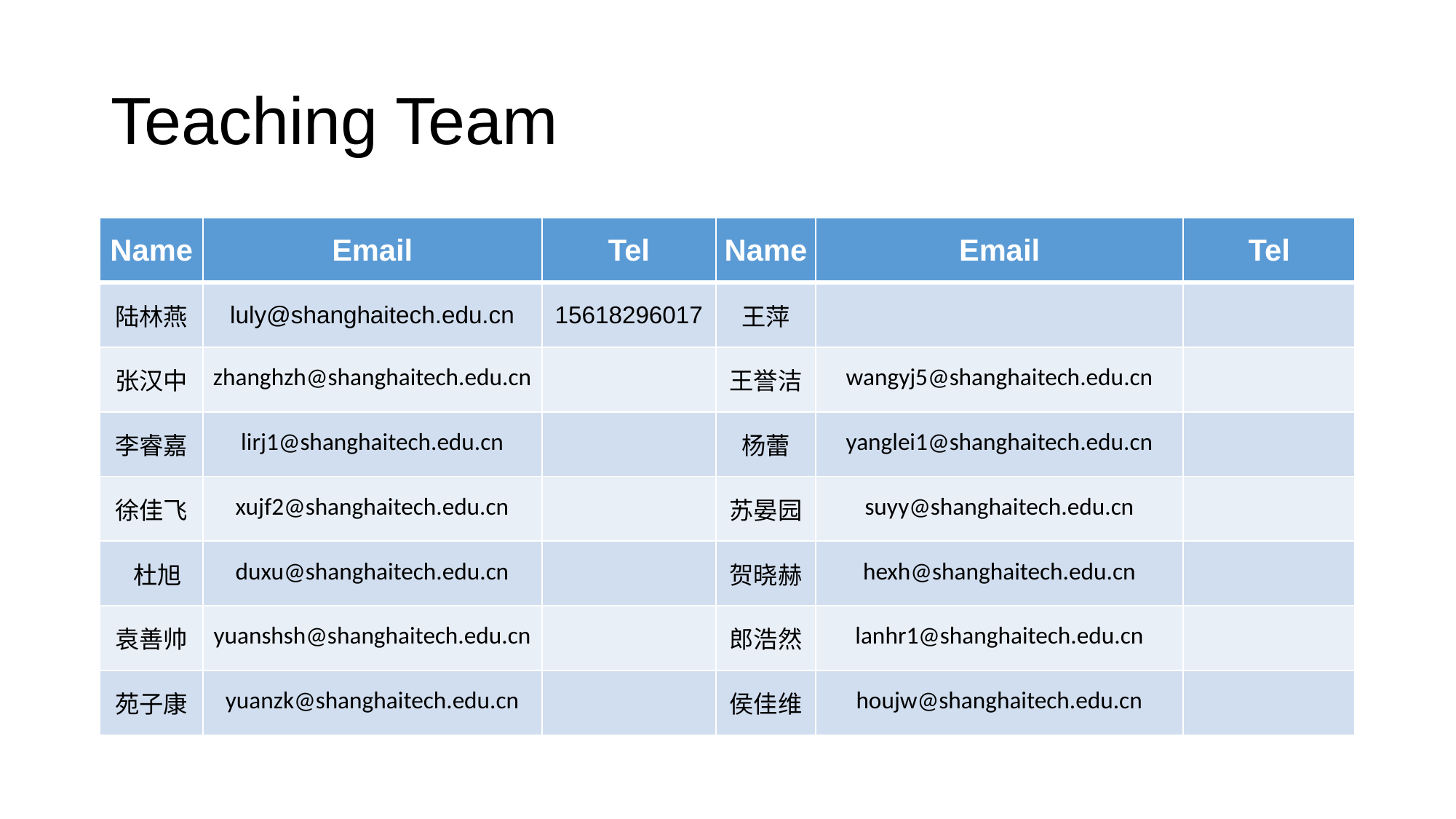

# Teaching Team
| Name | Email | Tel | Name | Email | Tel |
| --- | --- | --- | --- | --- | --- |
| 陆林燕 | luly@shanghaitech.edu.cn | 15618296017 | 王萍 |  |  |
| 张汉中 | zhanghzh@shanghaitech.edu.cn |  | 王誉洁 | wangyj5@shanghaitech.edu.cn |  |
| 李睿嘉 | lirj1@shanghaitech.edu.cn |  | 杨蕾 | yanglei1@shanghaitech.edu.cn |  |
| 徐佳飞 | xujf2@shanghaitech.edu.cn |  | 苏晏园 | suyy@shanghaitech.edu.cn |  |
| 杜旭 | duxu@shanghaitech.edu.cn |  | 贺晓赫 | hexh@shanghaitech.edu.cn |  |
| 袁善帅 | yuanshsh@shanghaitech.edu.cn |  | 郎浩然 | lanhr1@shanghaitech.edu.cn |  |
| 苑子康 | yuanzk@shanghaitech.edu.cn |  | 侯佳维 | houjw@shanghaitech.edu.cn |  |